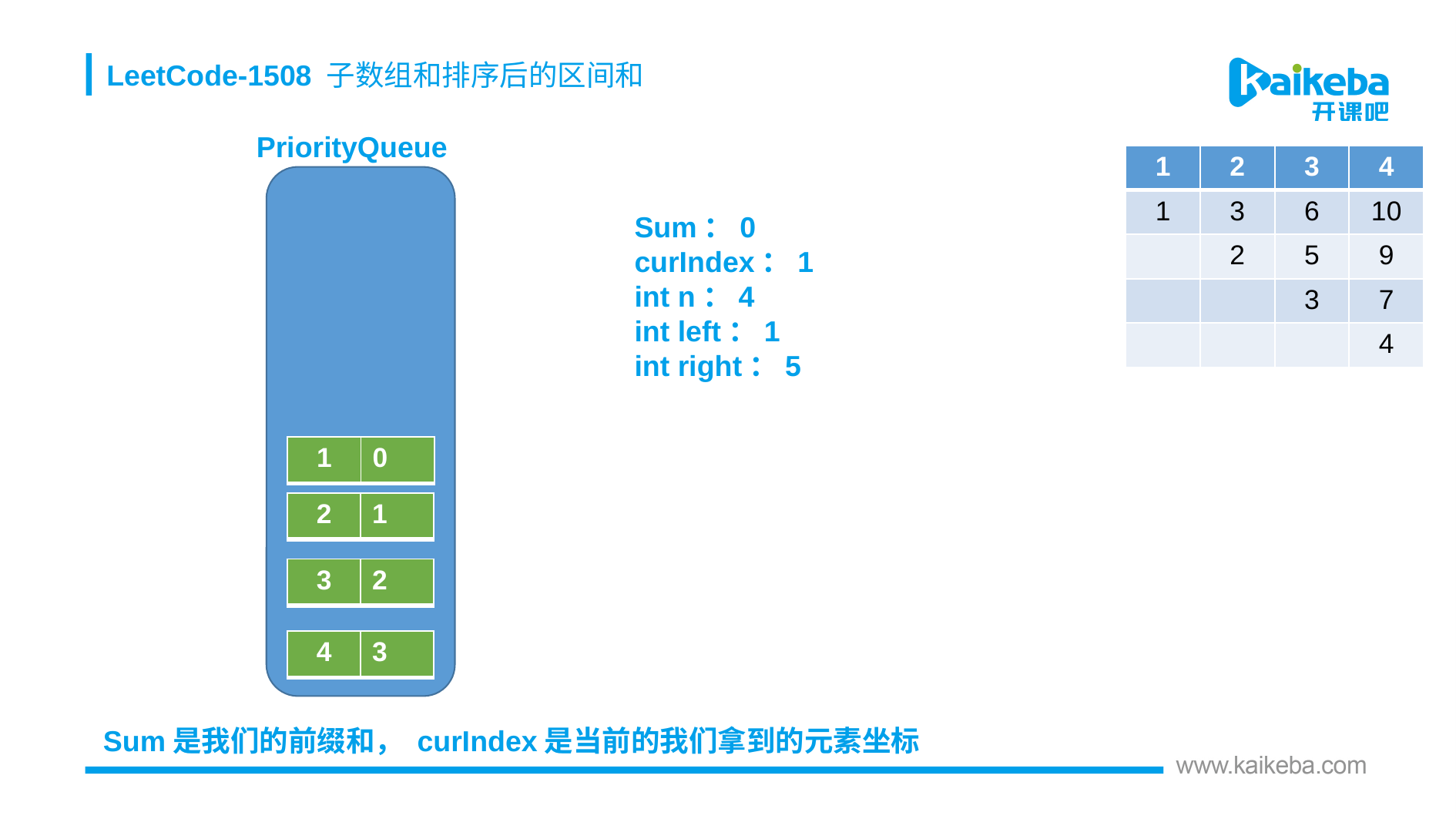

LeetCode-1508 子数组和排序后的区间和

PriorityQueue
| 1 | 2 | 3 | 4 |
| --- | --- | --- | --- |
| 1 | 3 | 6 | 10 |
|  | 2 | 5 | 9 |
|  |  | 3 | 7 |
|  |  |  | 4 |

Sum：0
curIndex：1
int n：4
int left：1
int right：5
| 1 | 0 |
| --- | --- |
| 2 | 1 |
| --- | --- |
| 3 | 2 |
| --- | --- |
| 4 | 3 |
| --- | --- |
Sum是我们的前缀和， curIndex是当前的我们拿到的元素坐标